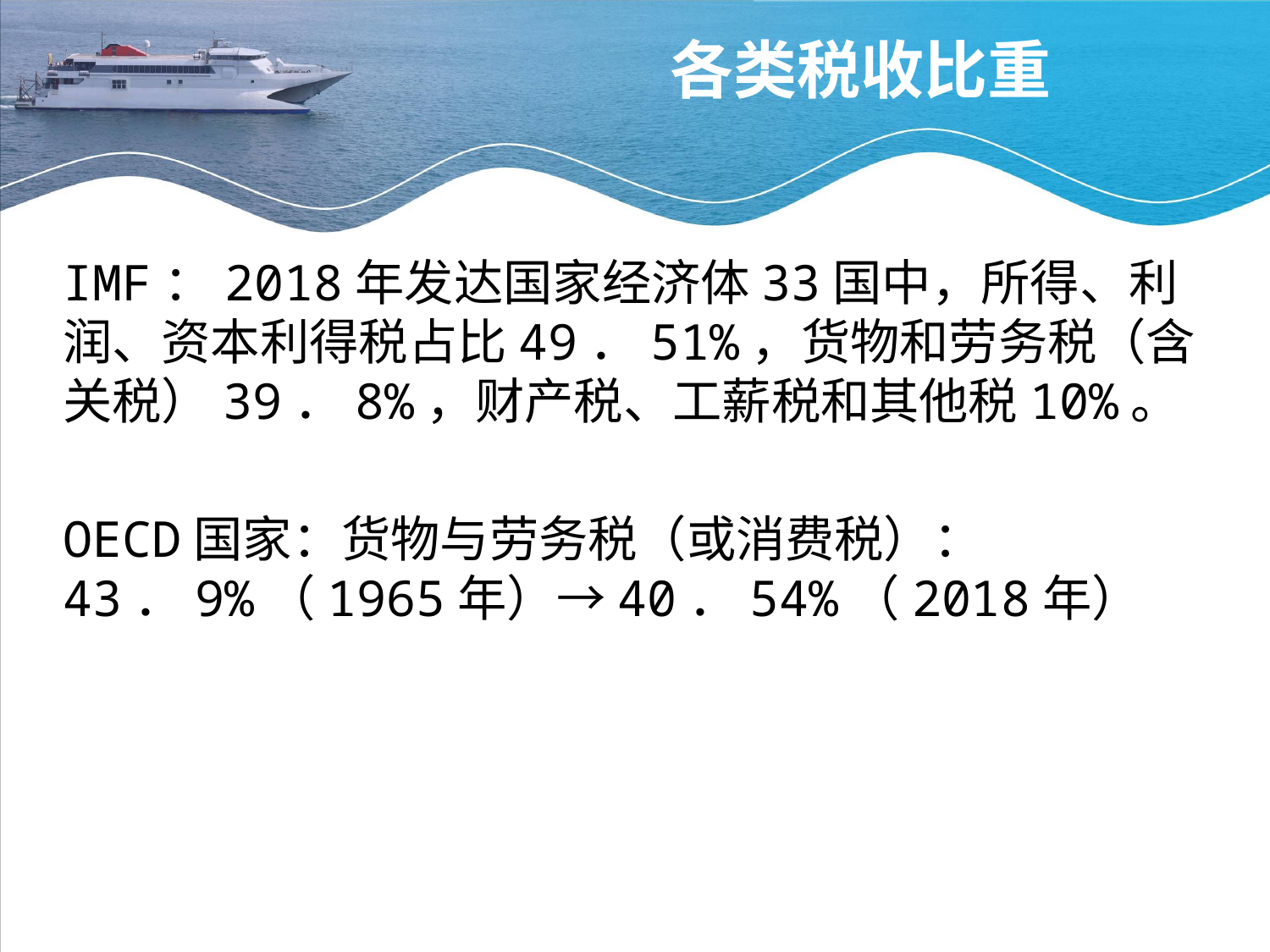

各类税收比重
IMF：2018年发达国家经济体33国中，所得、利润、资本利得税占比49．51%，货物和劳务税（含关税）39．8%，财产税、工薪税和其他税10%。

OECD国家：货物与劳务税（或消费税）：43．9%（1965年）→40．54%（2018年）